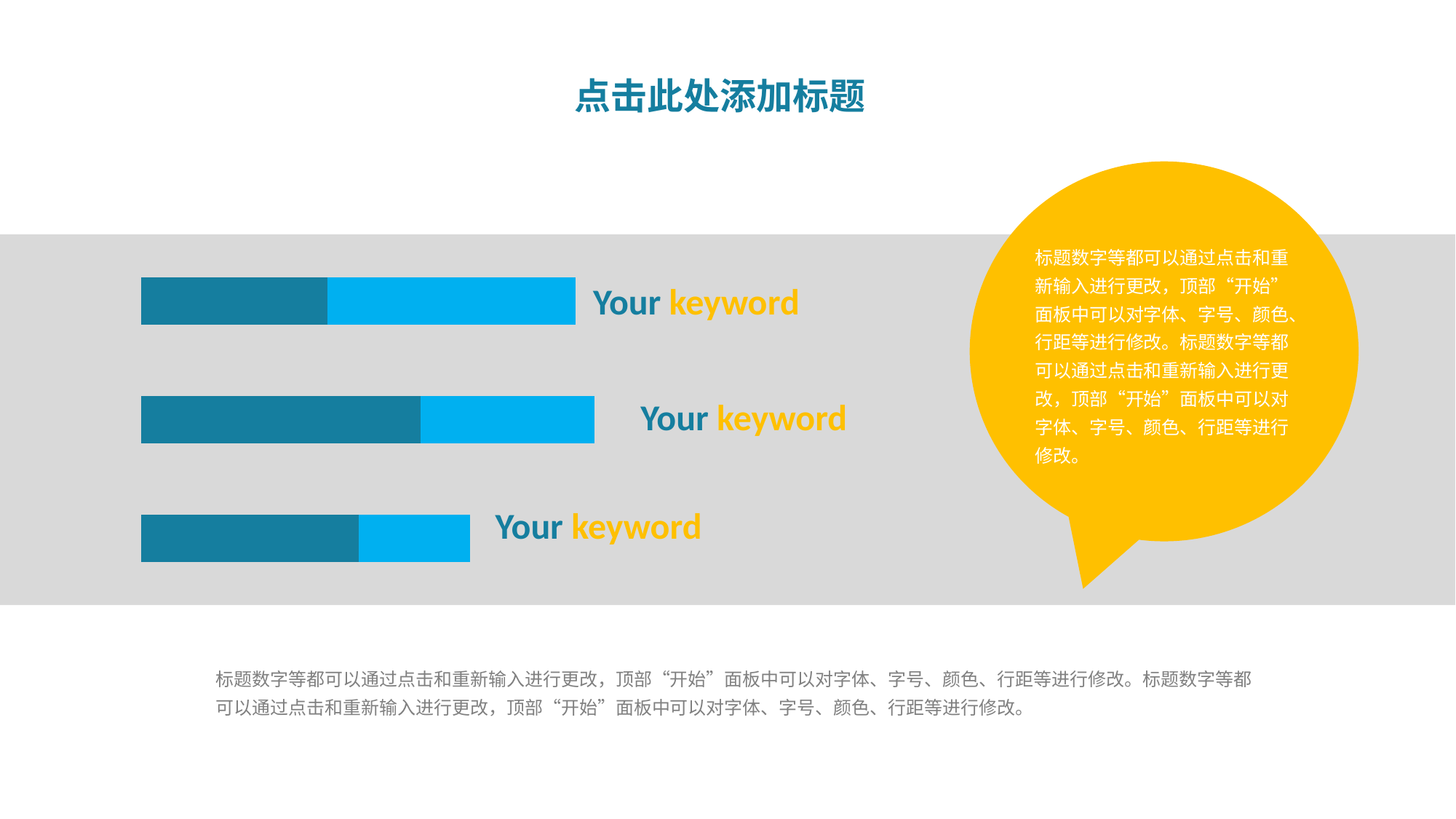

点击此处添加标题

标题数字等都可以通过点击和重新输入进行更改，顶部“开始”面板中可以对字体、字号、颜色、行距等进行修改。标题数字等都可以通过点击和重新输入进行更改，顶部“开始”面板中可以对字体、字号、颜色、行距等进行修改。

### Chart

| Category | 系列 1 | 系列 2 |
|---|---|---|
| 2013 | 3.5 | 1.8 |
| 2014 | 4.5 | 2.8 |
| 2015 | 3.0 | 4.0 |
Your keyword
Your keyword
Your keyword
标题数字等都可以通过点击和重新输入进行更改，顶部“开始”面板中可以对字体、字号、颜色、行距等进行修改。标题数字等都可以通过点击和重新输入进行更改，顶部“开始”面板中可以对字体、字号、颜色、行距等进行修改。